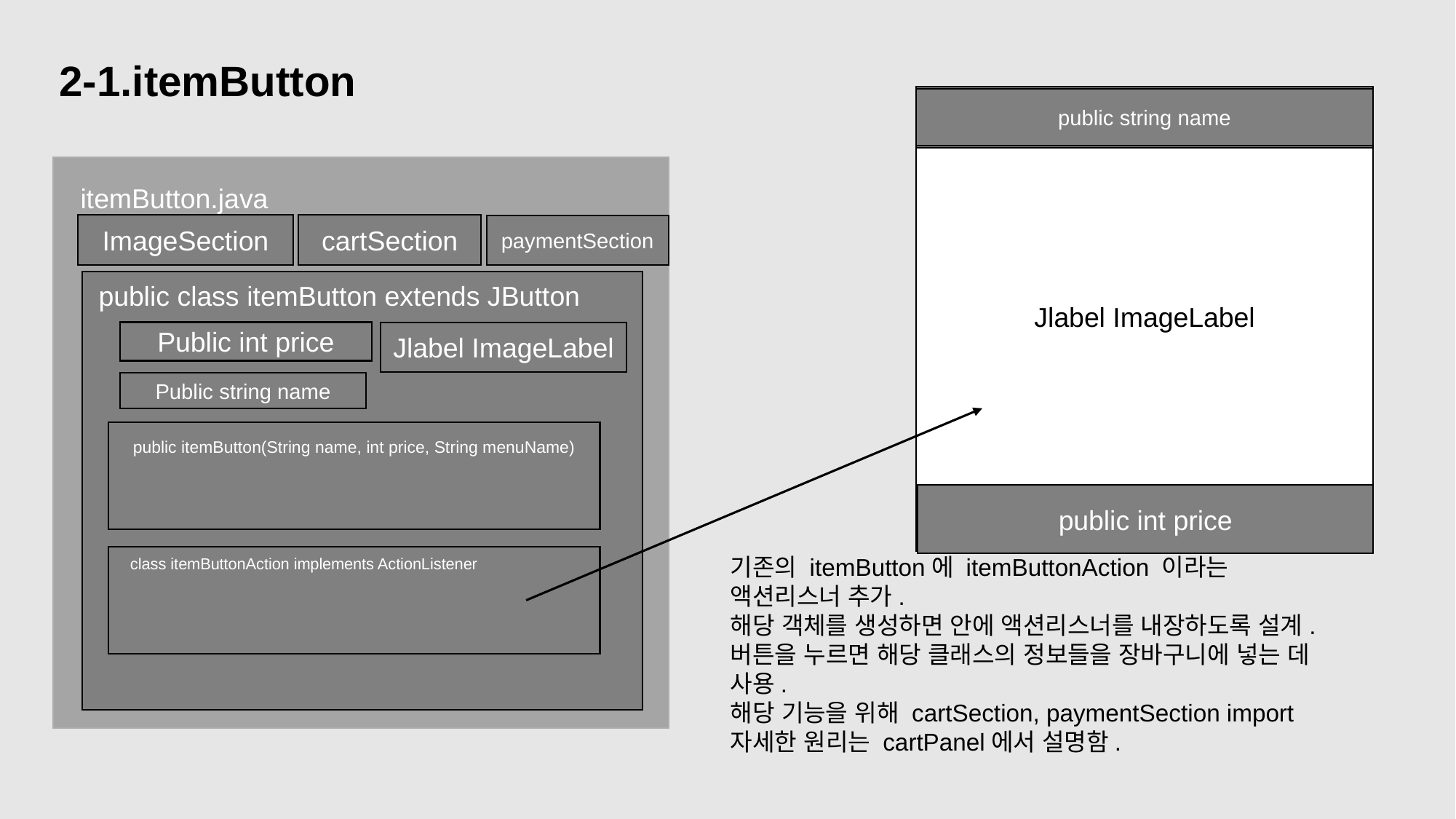

2-1.itemButton

public string name
Jlabel ImageLabel
public int price

itemButton.java

ImageSection
cartSection
paymentSection

public class itemButton extends JButton
Public int price
Public string name
Jlabel ImageLabel

public itemButton(String name, int price, String menuName)
기존의 itemButton에 itemButtonAction 이라는 액션리스너 추가.
해당 객체를 생성하면 안에 액션리스너를 내장하도록 설계.
버튼을 누르면 해당 클래스의 정보들을 장바구니에 넣는 데 사용.
해당 기능을 위해 cartSection, paymentSection import
자세한 원리는 cartPanel에서 설명함.
class itemButtonAction implements ActionListener